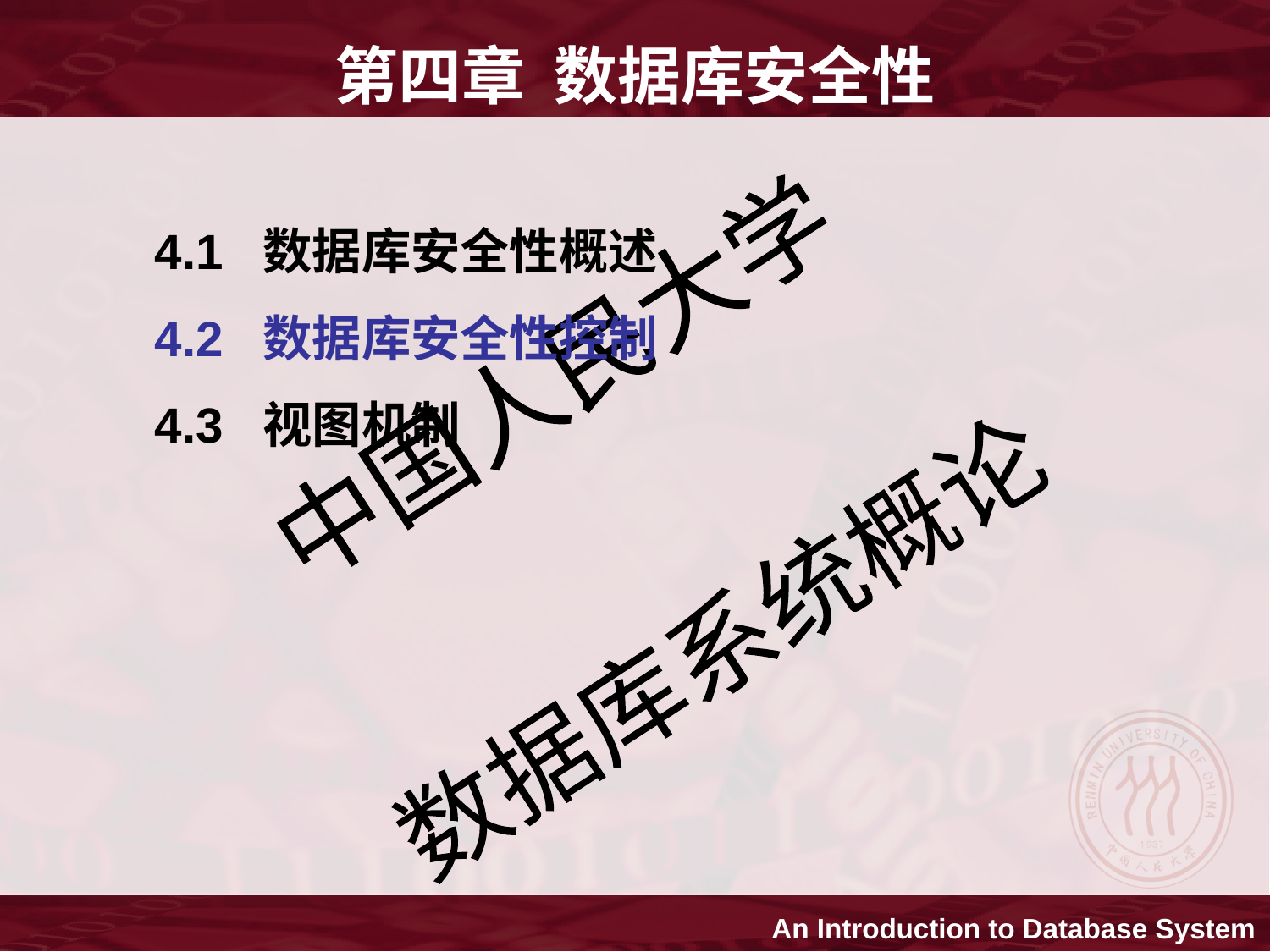

# 第四章  数据库安全性
4.1  数据库安全性概述
4.2  数据库安全性控制
4.3  视图机制